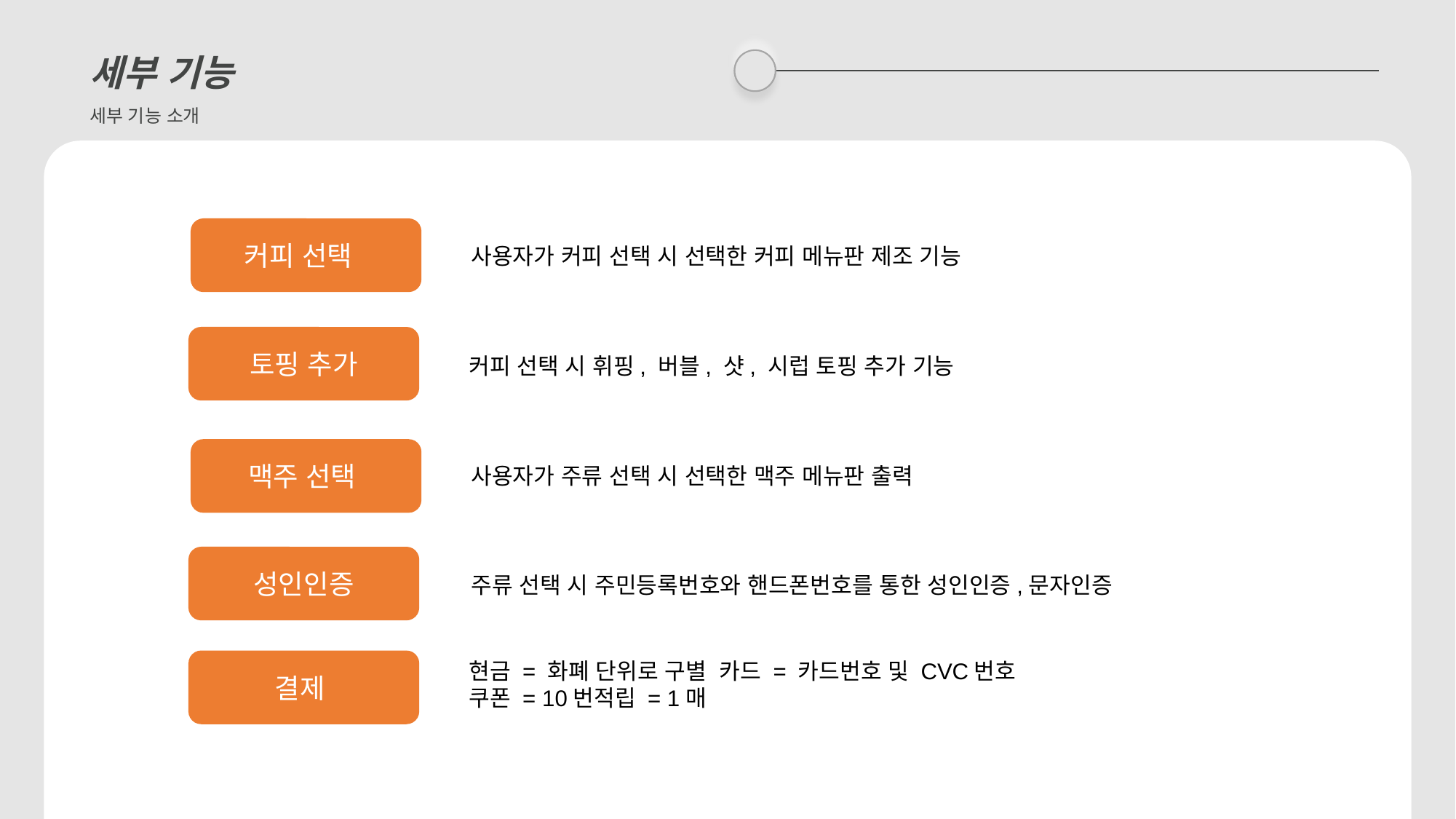

세부 기능
세부 기능 소개

커피 선택
사용자가 커피 선택 시 선택한 커피 메뉴판 제조 기능
토핑 추가
커피 선택 시 휘핑, 버블, 샷, 시럽 토핑 추가 기능
맥주 선택
사용자가 주류 선택 시 선택한 맥주 메뉴판 출력
성인인증
주류 선택 시 주민등록번호와 핸드폰번호를 통한 성인인증,문자인증
결제
현금 = 화폐 단위로 구별  카드 = 카드번호 및 CVC번호
쿠폰 = 10번적립 = 1매